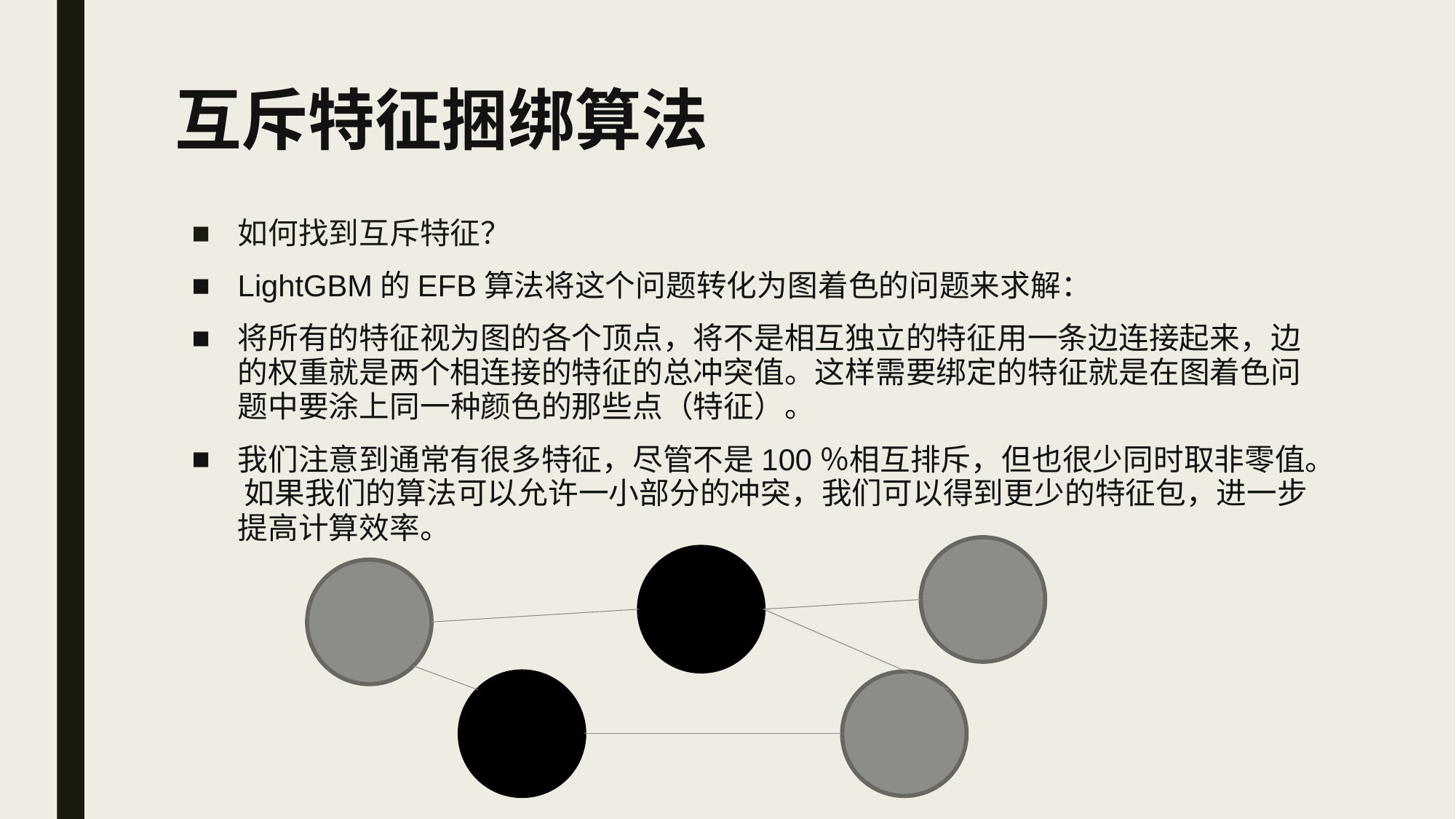

# 互斥特征捆绑算法
如何找到互斥特征？
LightGBM的EFB算法将这个问题转化为图着色的问题来求解：
将所有的特征视为图的各个顶点，将不是相互独立的特征用一条边连接起来，边的权重就是两个相连接的特征的总冲突值。这样需要绑定的特征就是在图着色问题中要涂上同一种颜色的那些点（特征）。
我们注意到通常有很多特征，尽管不是100％相互排斥，但也很少同时取非零值。 如果我们的算法可以允许一小部分的冲突，我们可以得到更少的特征包，进一步提高计算效率。